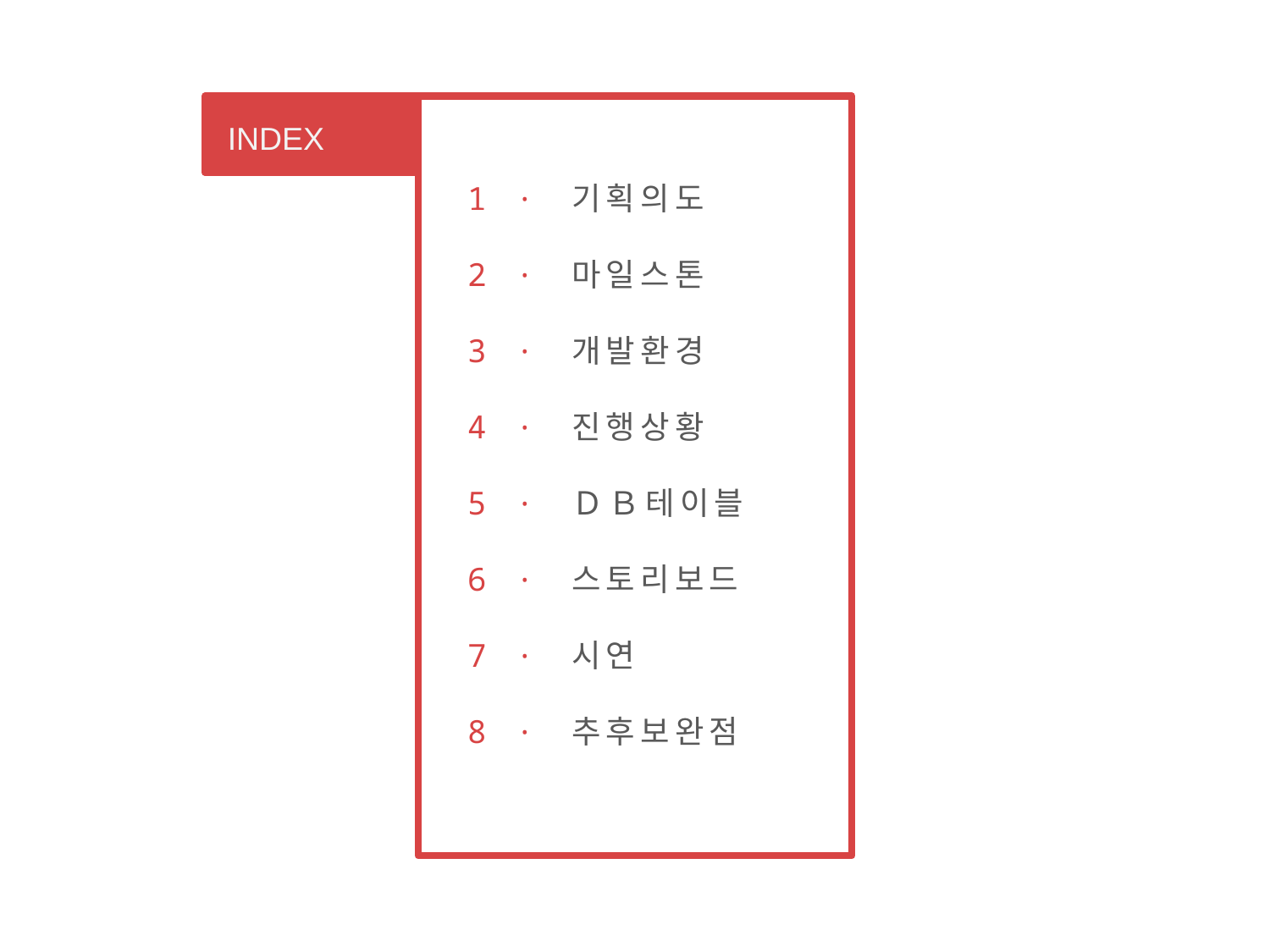

INDEX
· 기획의도
· 마일스톤
· 개발환경
· 진행상황
· ＤＢ테이블
· 스토리보드
· 시연
· 추후보완점